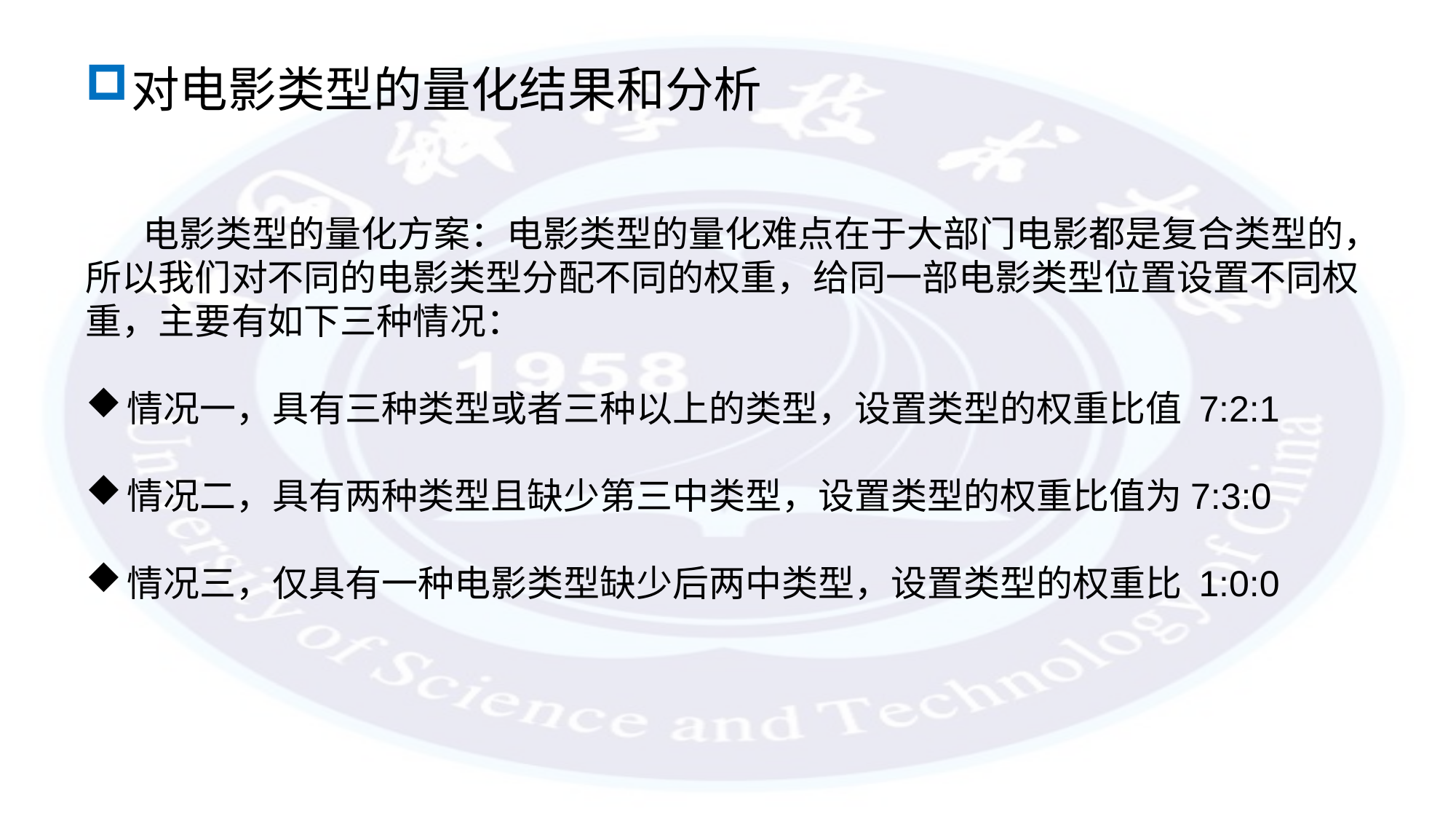

对电影类型的量化结果和分析
  电影类型的量化方案：电影类型的量化难点在于大部门电影都是复合类型的，所以我们对不同的电影类型分配不同的权重，给同一部电影类型位置设置不同权重，主要有如下三种情况：

情况一，具有三种类型或者三种以上的类型，设置类型的权重比值 7:2:1

情况二，具有两种类型且缺少第三中类型，设置类型的权重比值为7:3:0

情况三，仅具有一种电影类型缺少后两中类型，设置类型的权重比 1:0:0